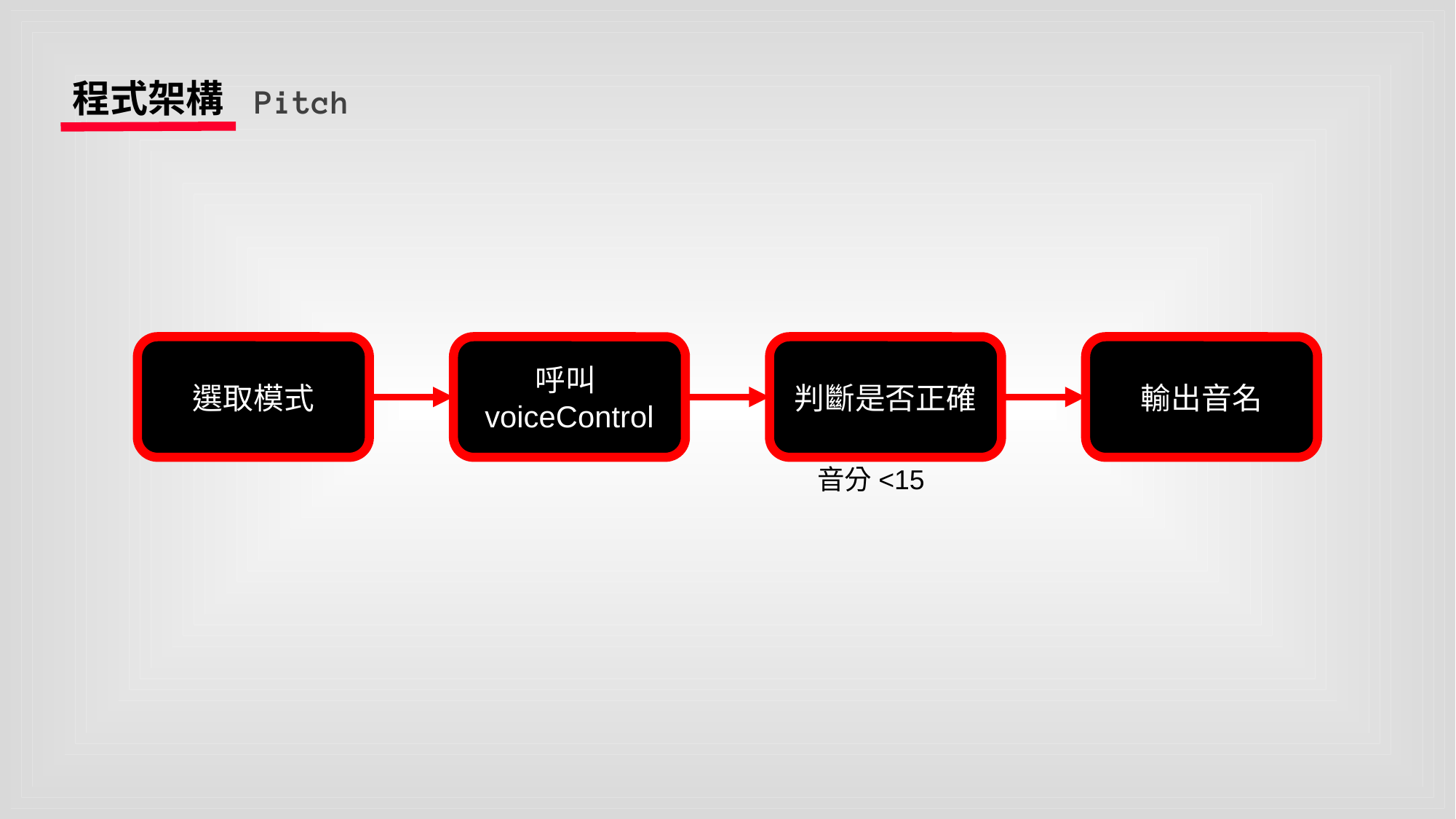

程式架構
Pitch
選取模式
呼叫voiceControl
判斷是否正確
輸出音名
音分<15